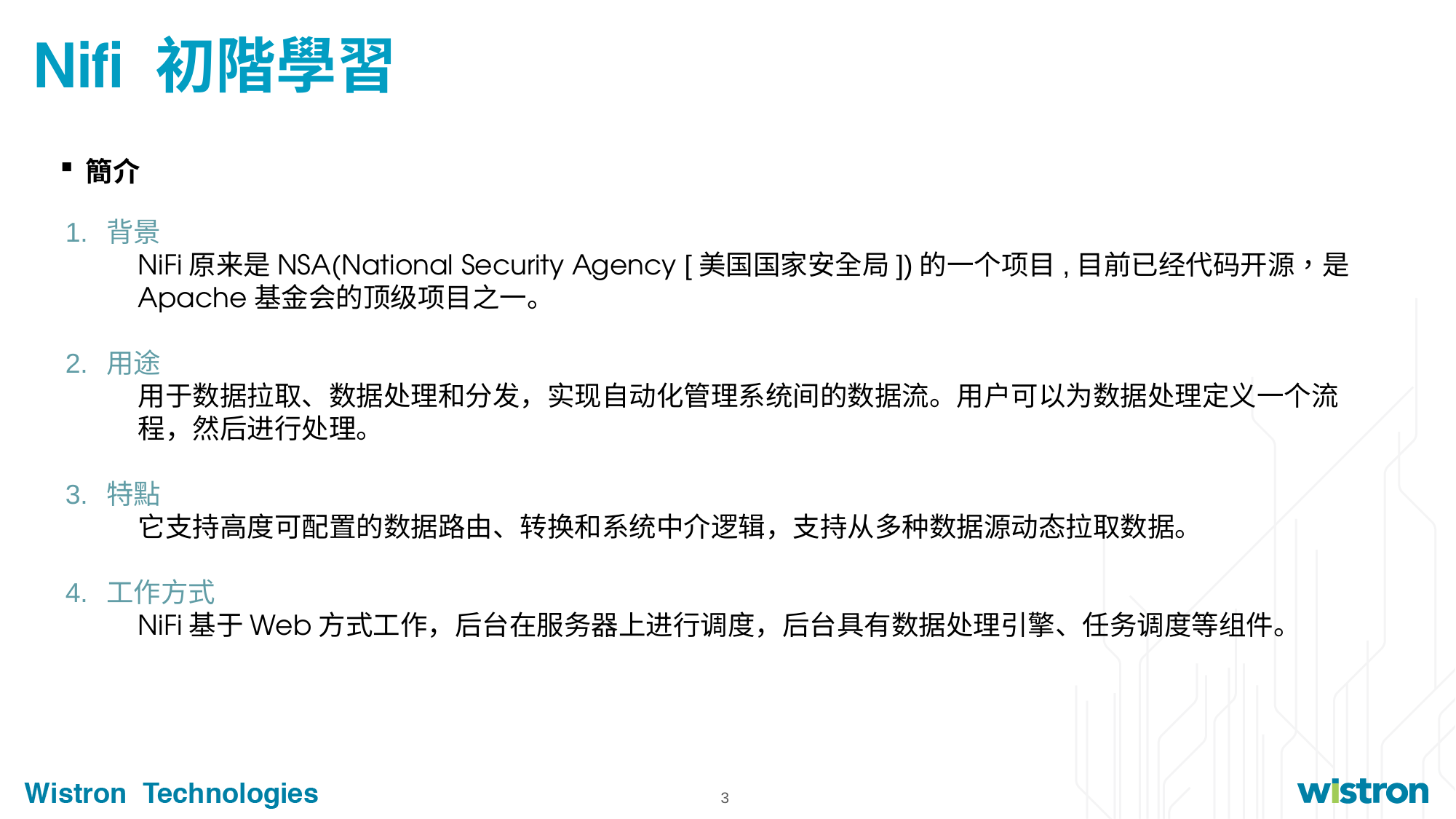

# Nifi 初階學習
簡介
背景
NiFi原来是NSA(National Security Agency [美国国家安全局])的一个项目,目前已经代码开源，是Apache基金会的顶级项目之一。

用途
用于数据拉取、数据处理和分发，实现自动化管理系统间的数据流。用户可以为数据处理定义一个流程，然后进行处理。

特點
它支持高度可配置的数据路由、转换和系统中介逻辑，支持从多种数据源动态拉取数据。

工作方式
NiFi基于Web方式工作，后台在服务器上进行调度，后台具有数据处理引擎、任务调度等组件。

3